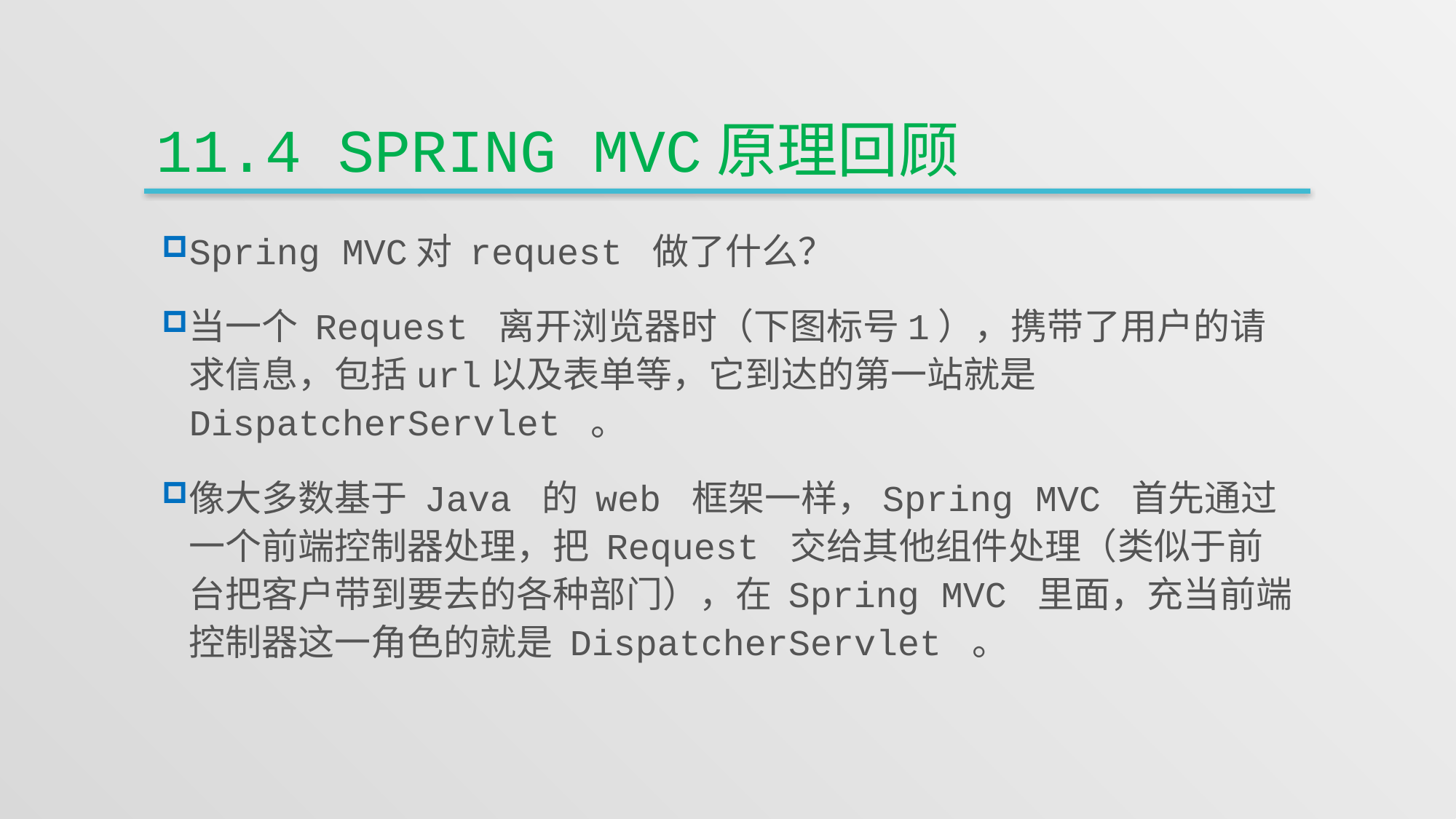

# 11.4 Spring MVC原理回顾
Spring MVC对 request 做了什么？
当一个 Request 离开浏览器时（下图标号1），携带了用户的请求信息，包括url以及表单等，它到达的第一站就是 DispatcherServlet 。
像大多数基于 Java 的 web 框架一样，Spring MVC 首先通过一个前端控制器处理，把 Request 交给其他组件处理（类似于前台把客户带到要去的各种部门），在 Spring MVC 里面，充当前端控制器这一角色的就是 DispatcherServlet 。